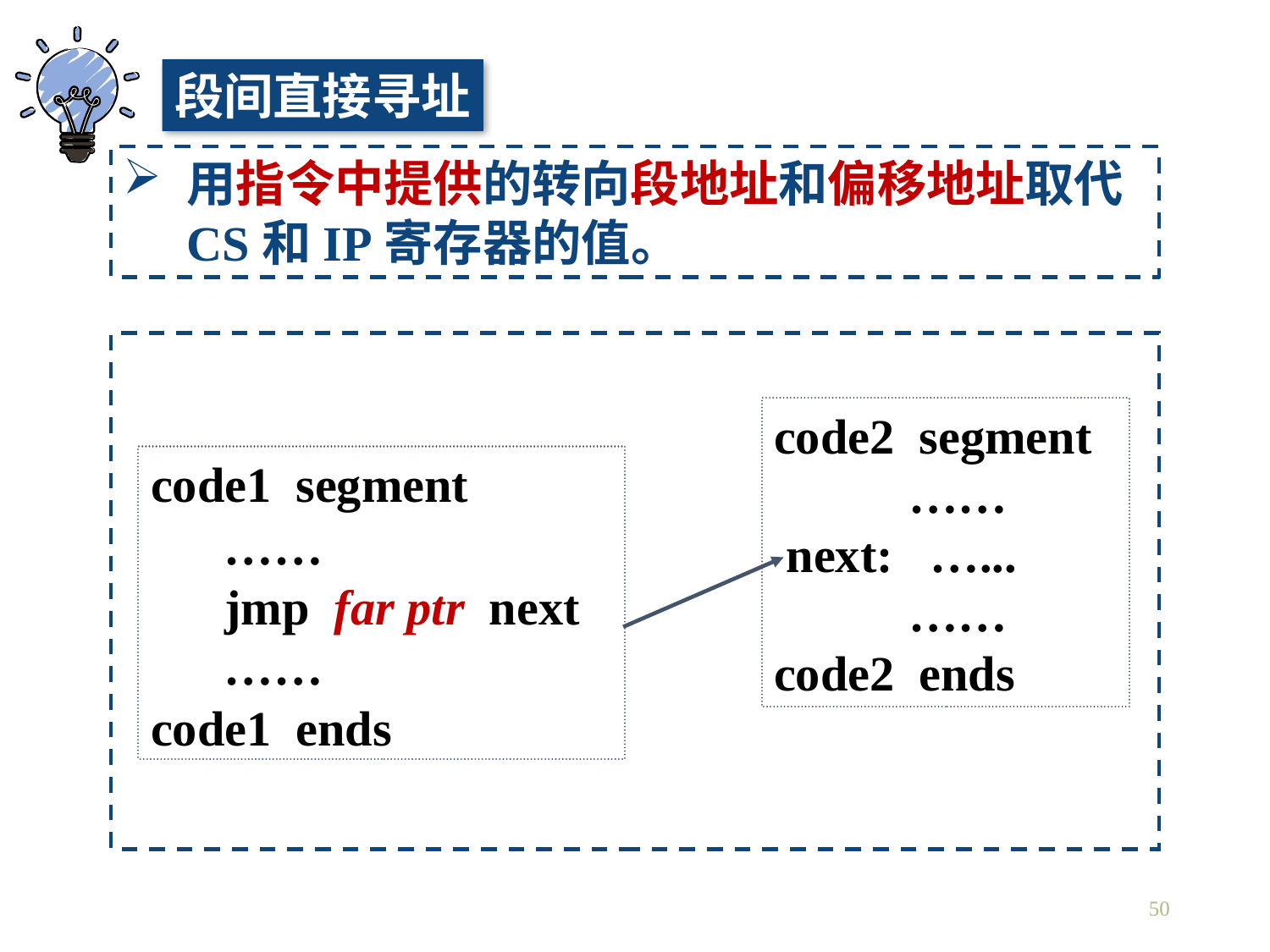

段间直接寻址
用指令中提供的转向段地址和偏移地址取代CS和IP寄存器的值。

code2  segment
           ……
 next:   …...
           ……
code2  ends
code1  segment
      ……
      jmp  far ptr  next
      ……
code1  ends

50